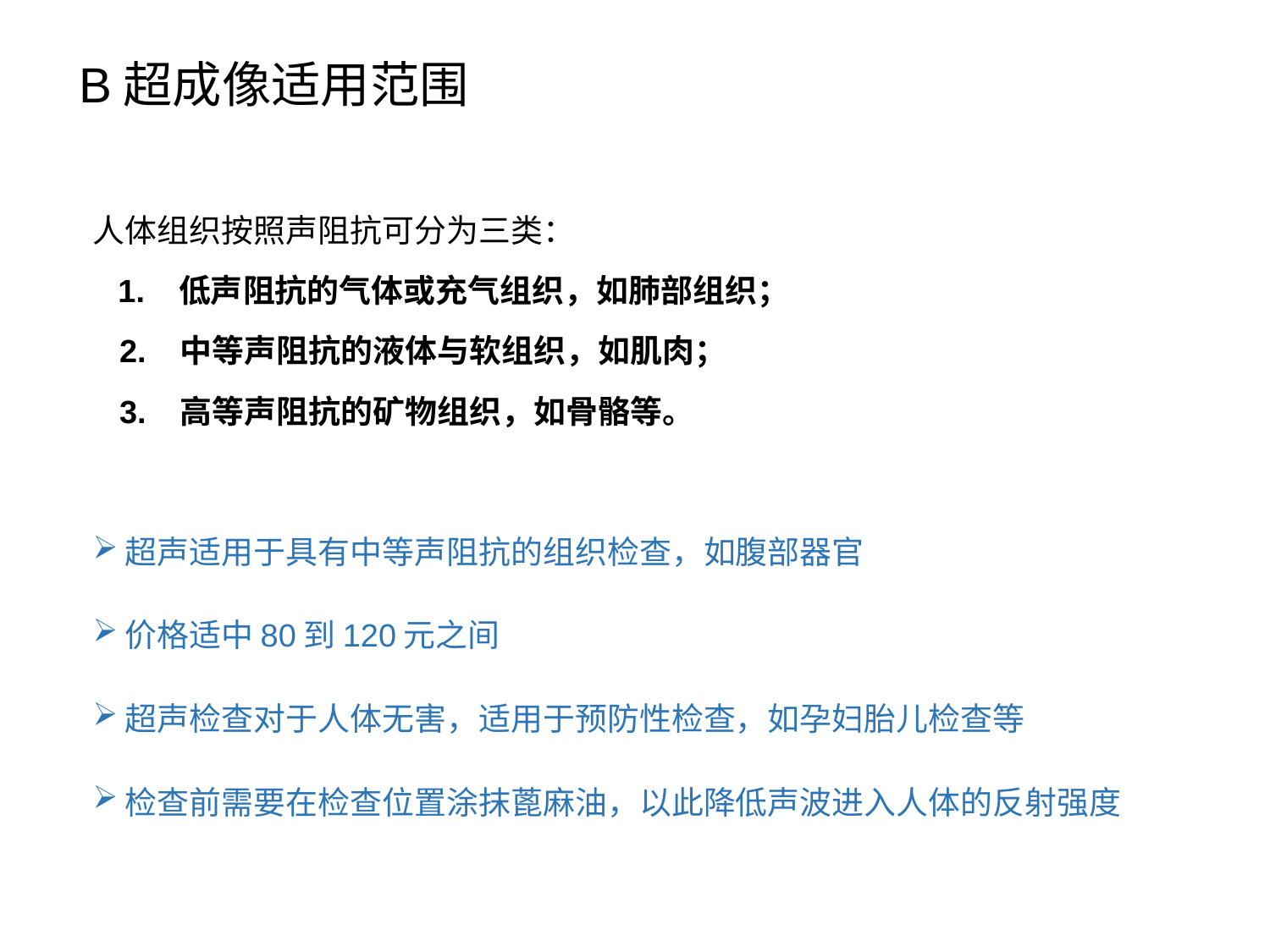

B超成像适用范围
人体组织按照声阻抗可分为三类：
1.   低声阻抗的气体或充气组织，如肺部组织；
   2.   中等声阻抗的液体与软组织，如肌肉；
   3.   高等声阻抗的矿物组织，如骨骼等。

超声适用于具有中等声阻抗的组织检查，如腹部器官
价格适中80到120元之间
超声检查对于人体无害，适用于预防性检查，如孕妇胎儿检查等
检查前需要在检查位置涂抹蓖麻油，以此降低声波进入人体的反射强度